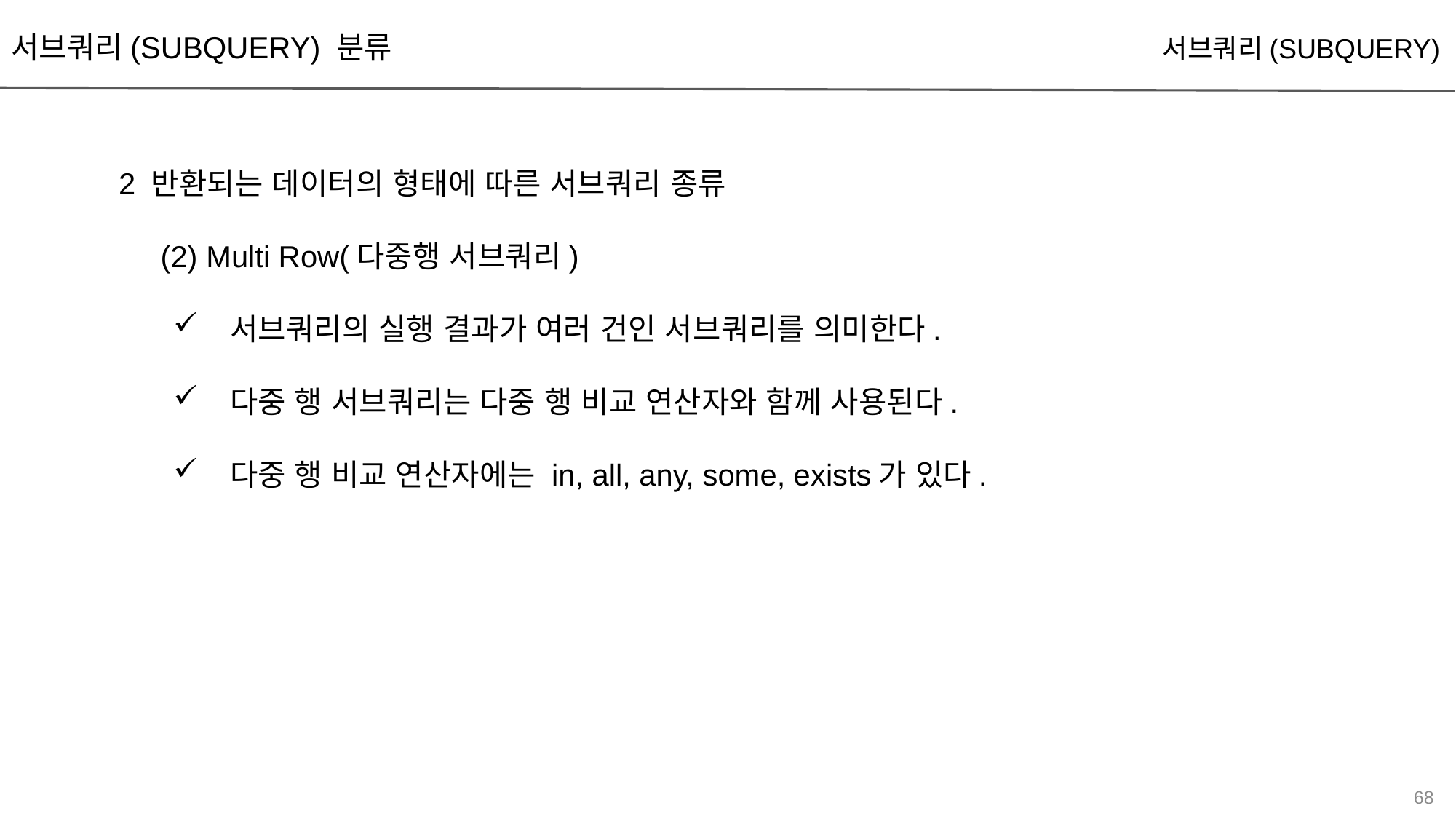

서브쿼리(SUBQUERY) 분류
서브쿼리(SUBQUERY)
2 반환되는 데이터의 형태에 따른 서브쿼리 종류
     (2) Multi Row(다중행 서브쿼리)
 서브쿼리의 실행 결과가 여러 건인 서브쿼리를 의미한다.
 다중 행 서브쿼리는 다중 행 비교 연산자와 함께 사용된다.
 다중 행 비교 연산자에는 in, all, any, some, exists가 있다.
68